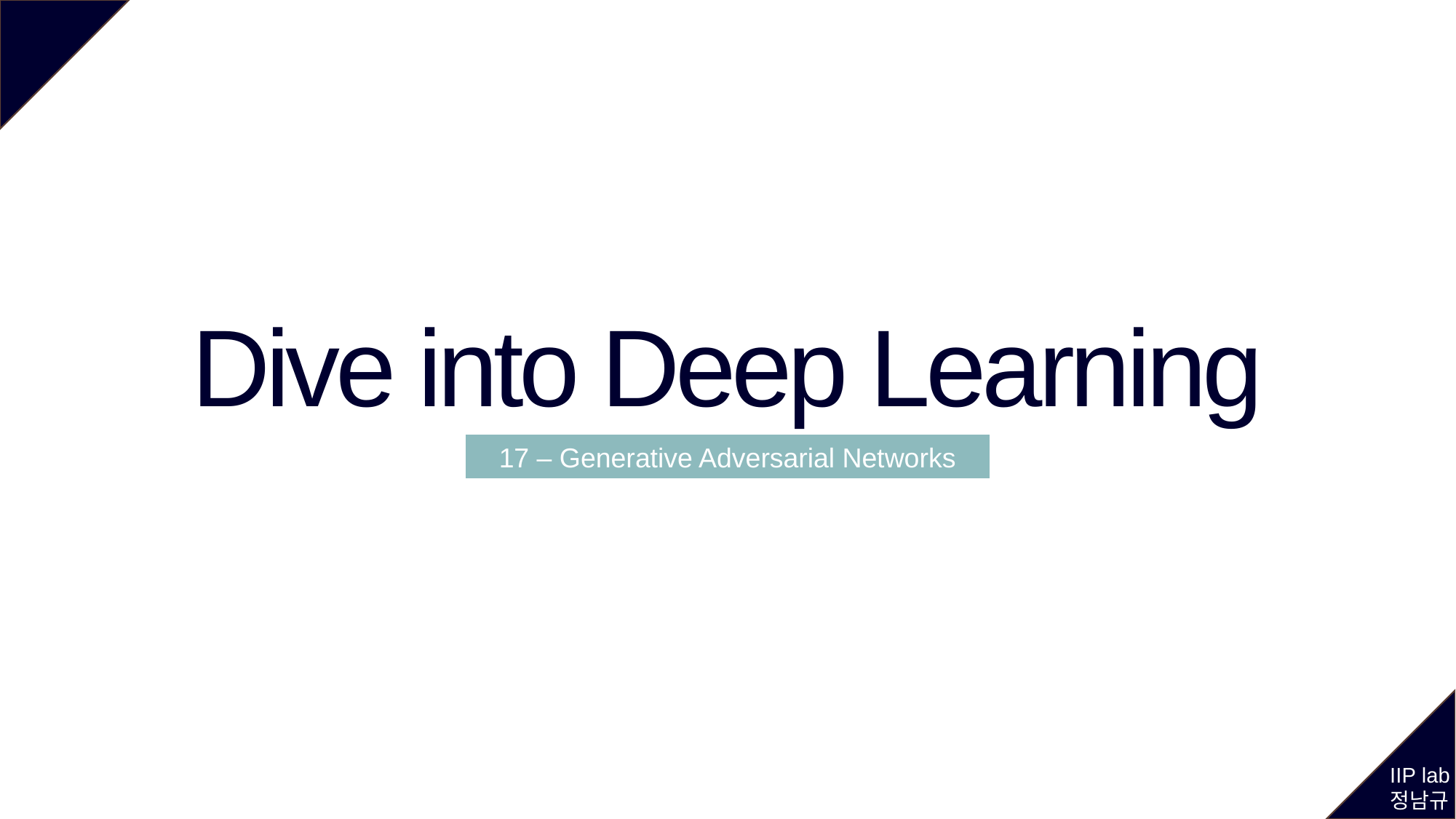

Dive into Deep Learning
17 – Generative Adversarial Networks
IIP lab
정남규